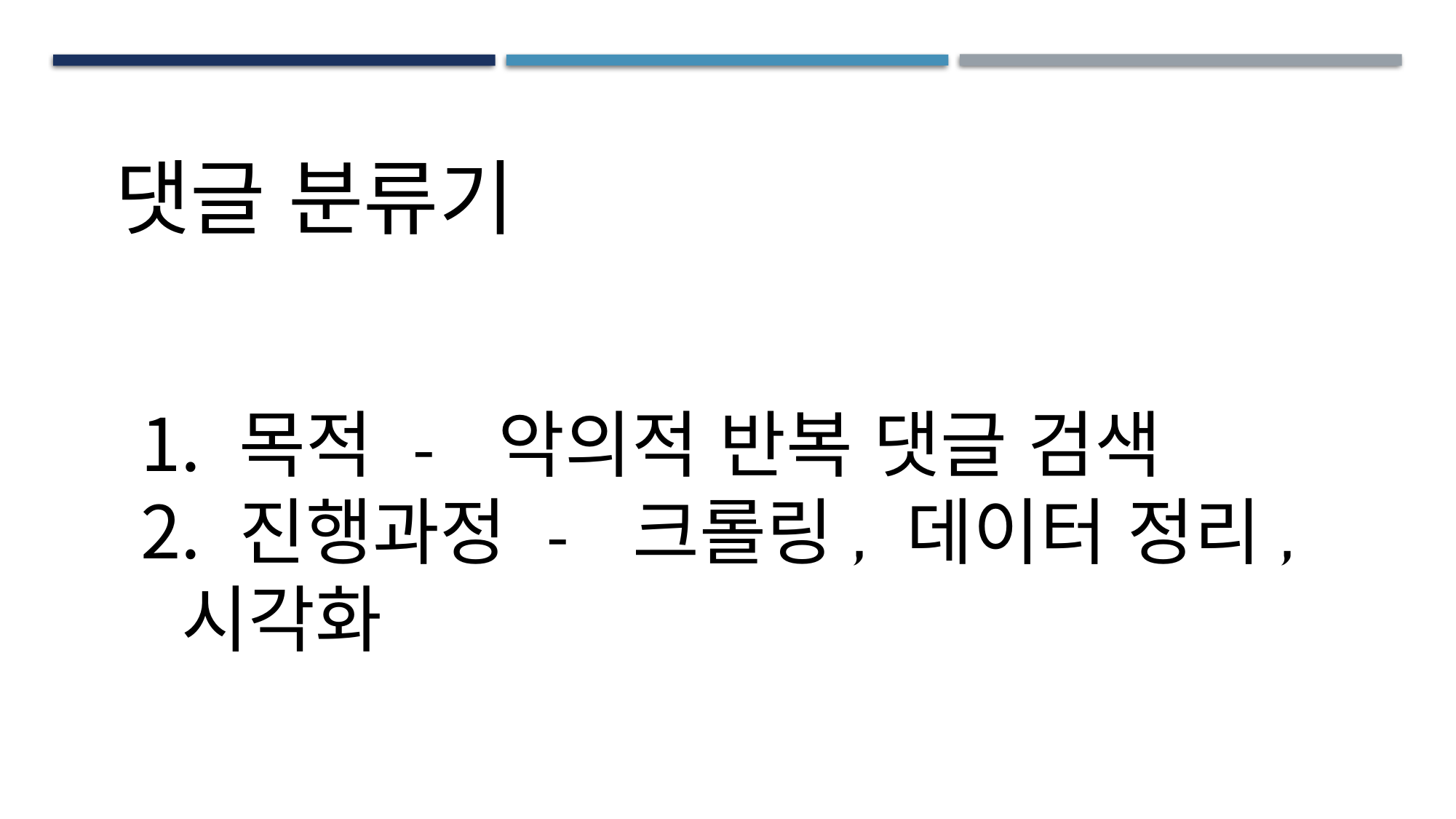

댓글 분류기
 목적 -  악의적 반복 댓글 검색
 진행과정 -  크롤링, 데이터 정리, 시각화